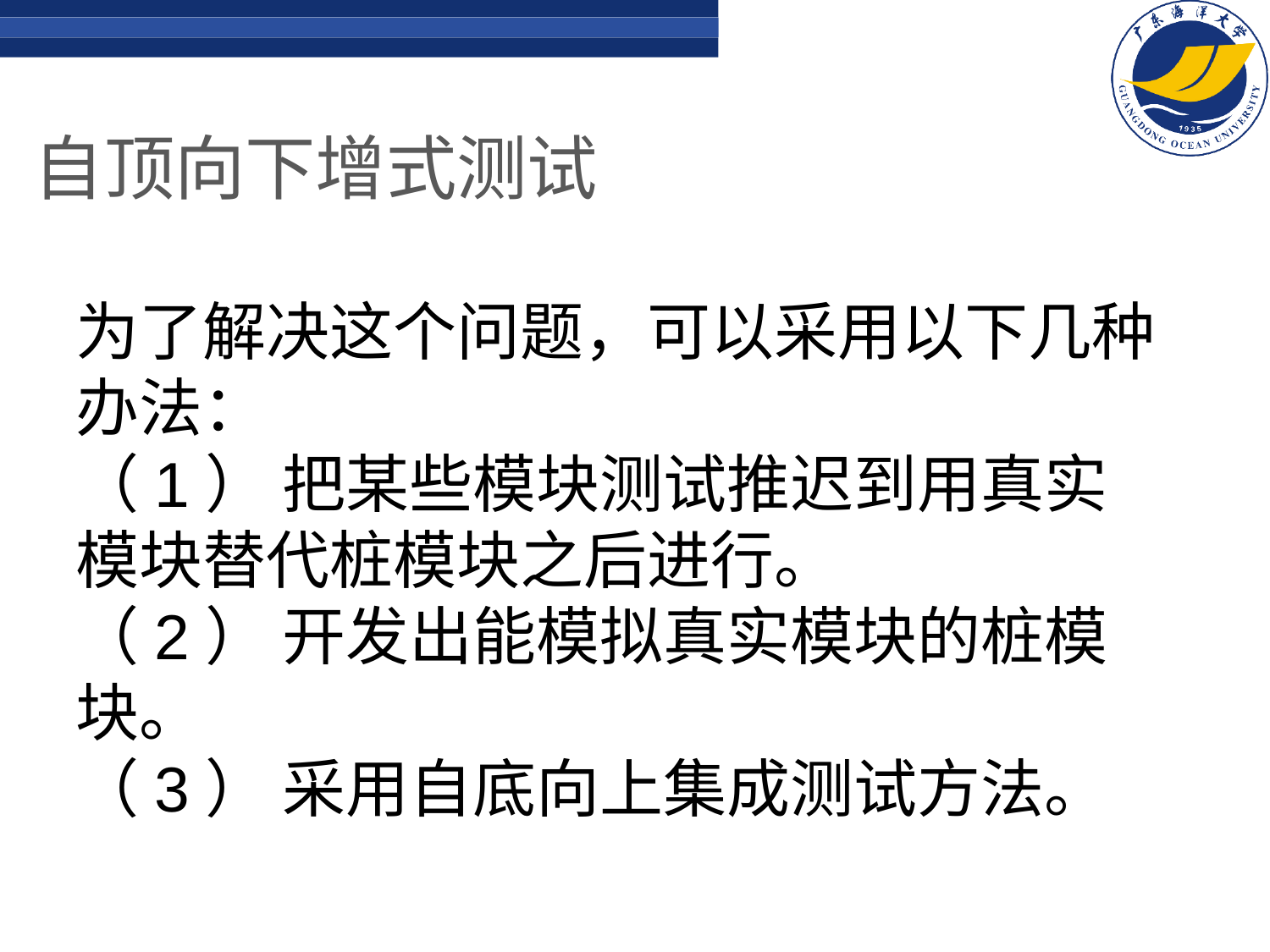

# 自顶向下增式测试
为了解决这个问题，可以采用以下几种办法：
（1） 把某些模块测试推迟到用真实模块替代桩模块之后进行。
（2） 开发出能模拟真实模块的桩模块。
（3） 采用自底向上集成测试方法。